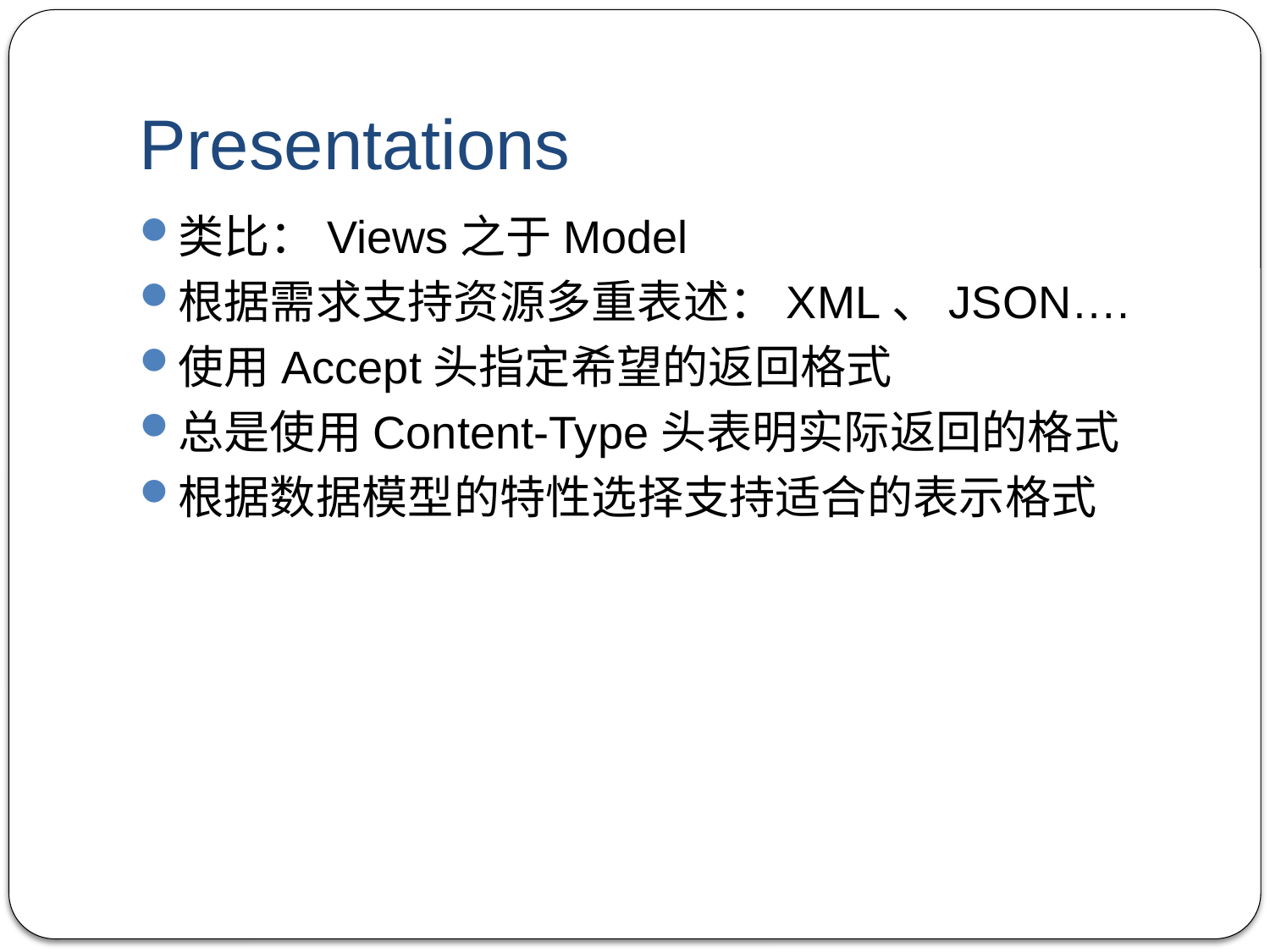

# Presentations
类比：Views之于Model
根据需求支持资源多重表述：XML、JSON….
使用Accept头指定希望的返回格式
总是使用Content-Type头表明实际返回的格式
根据数据模型的特性选择支持适合的表示格式